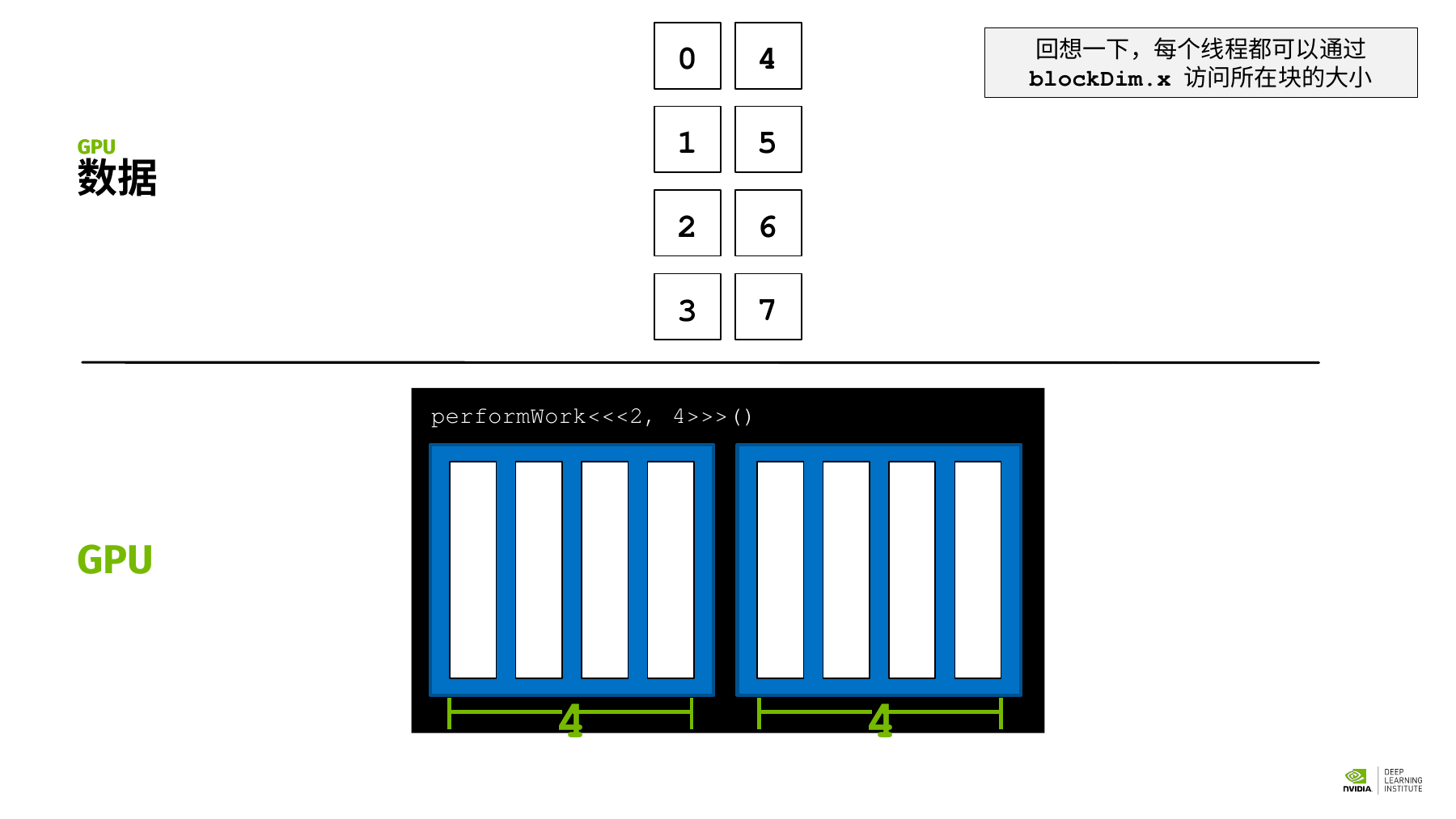

回想一下，每个线程都可以通过 blockDim.x 访问所在块的大小
4
5
6
7
0
1
2
3
GPU
GPU
数据

performWork<<<2, 4>>>()

GPU
4
4